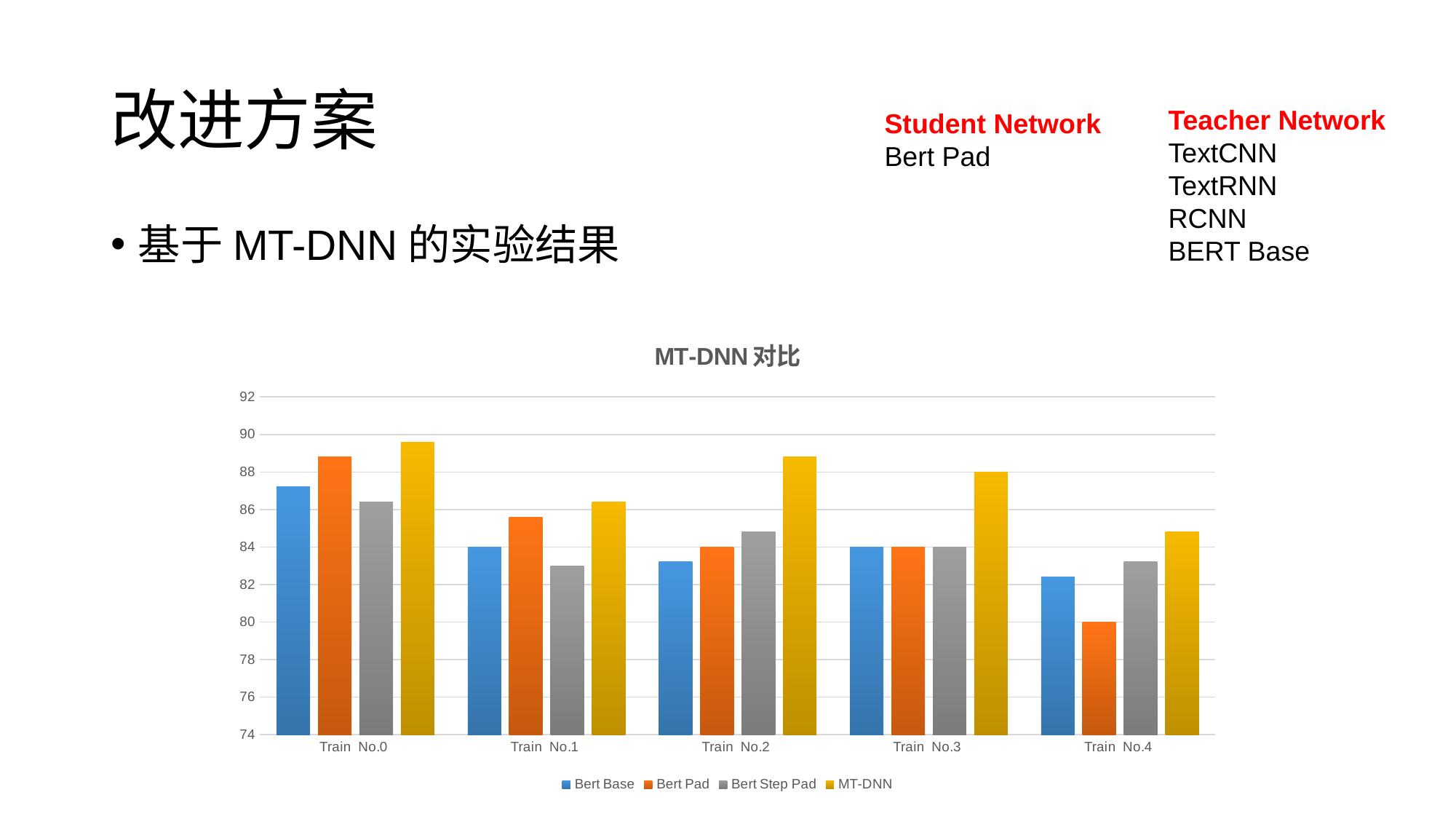

# 改进方案
Teacher Network
TextCNN
TextRNN
RCNN
BERT Base
Student Network
Bert Pad
基于MT-DNN的实验结果

### Chart: MT-DNN对比

| Category | Bert Base | Bert Pad | Bert Step Pad | MT-DNN |
|---|---|---|---|---|
| Train  No.0  | 87.2 | 88.8 | 86.4 | 89.6 |
| Train  No.1  | 84.0 | 85.6 | 83.0 | 86.4 |
| Train  No.2  | 83.2 | 84.0 | 84.8 | 88.8 |
| Train  No.3  | 84.0 | 84.0 | 84.0 | 88.0 |
| Train  No.4  | 82.4 | 80.0 | 83.2 | 84.8 |